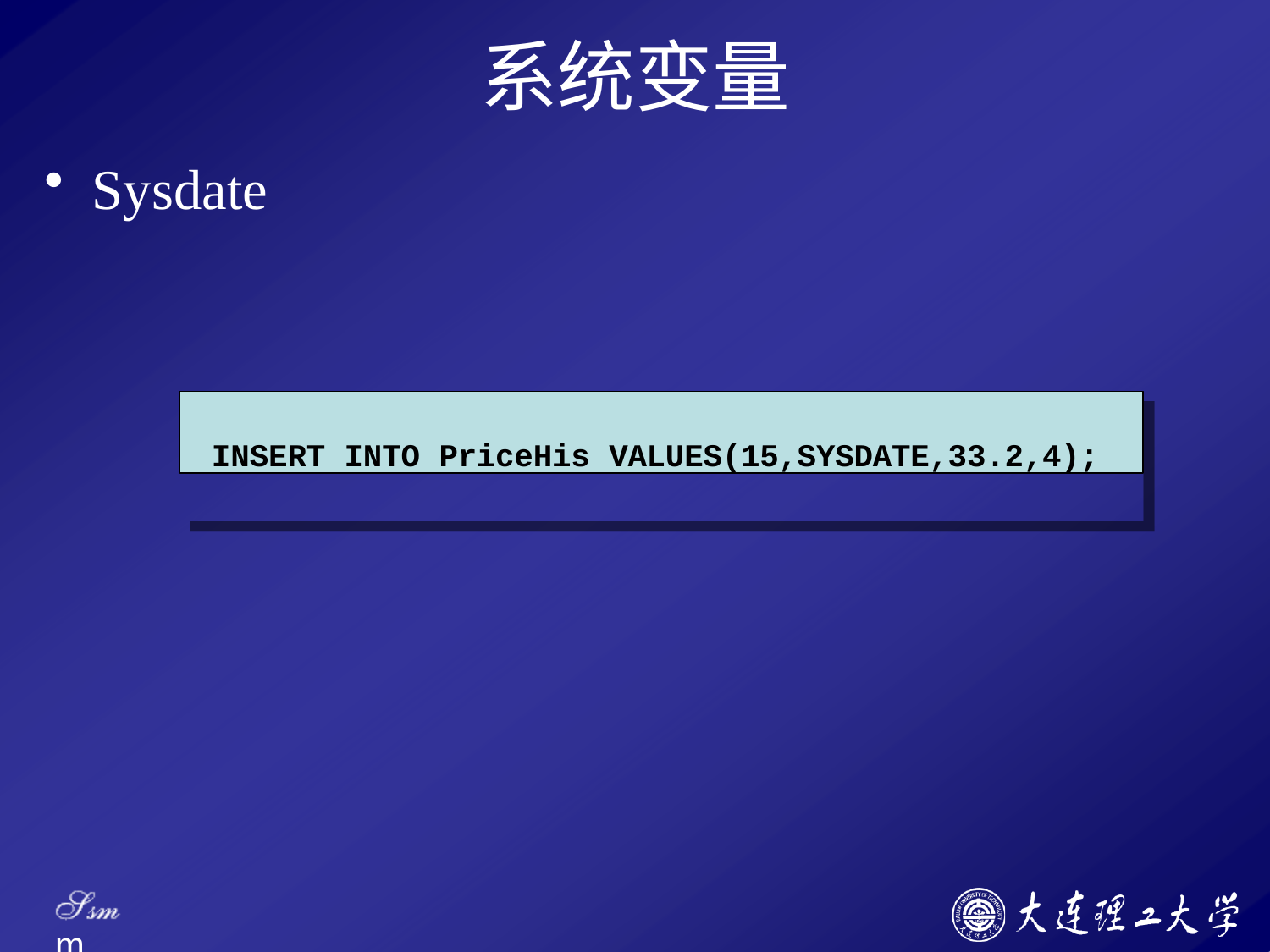

# 系统变量
Sysdate

INSERT INTO PriceHis VALUES(15,SYSDATE,33.2,4);

Ssm